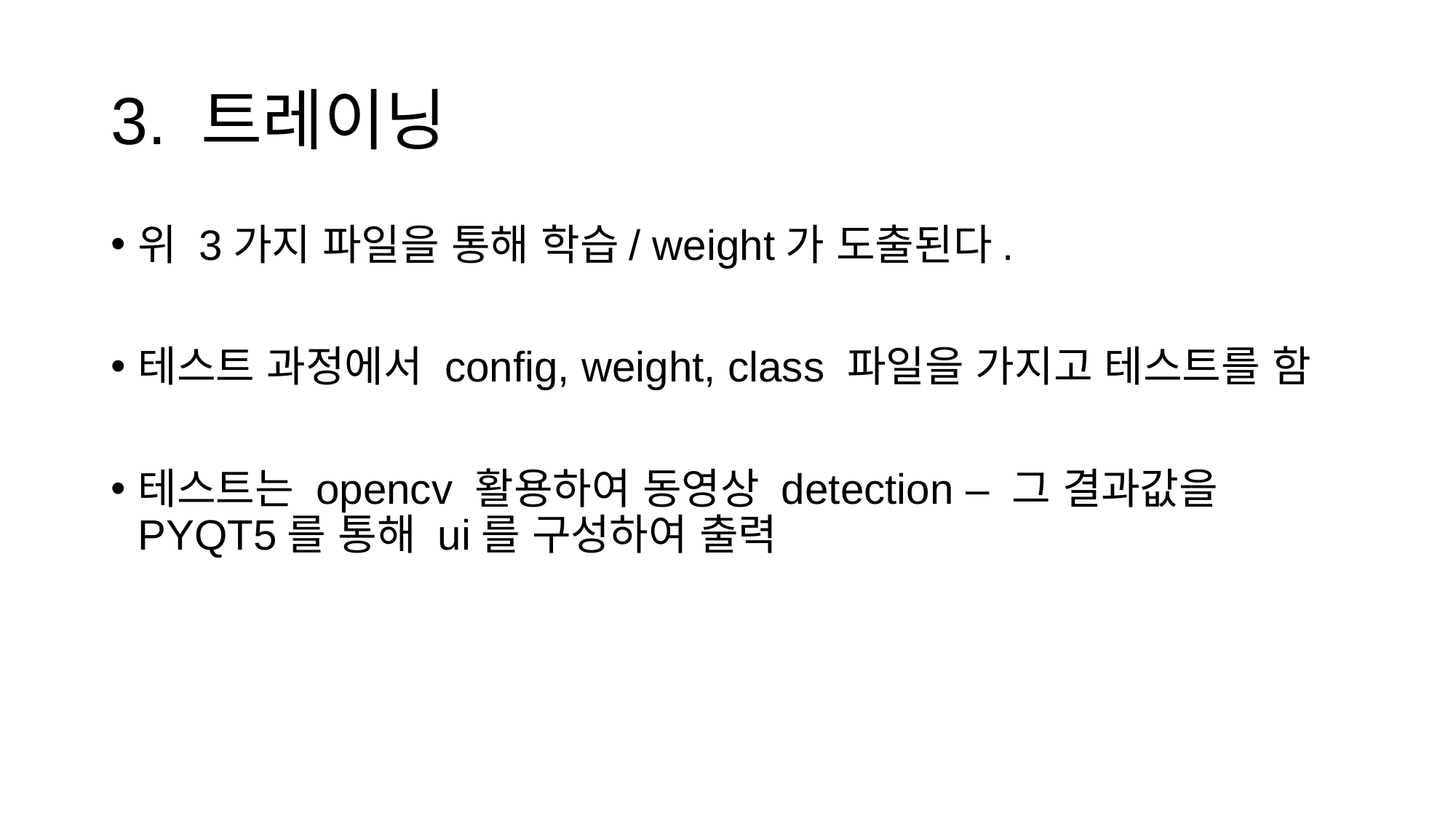

# 3. 트레이닝
위 3가지 파일을 통해 학습/ weight가 도출된다.

테스트 과정에서 config, weight, class 파일을 가지고 테스트를 함

테스트는 opencv 활용하여 동영상 detection – 그 결과값을 PYQT5를 통해 ui를 구성하여 출력